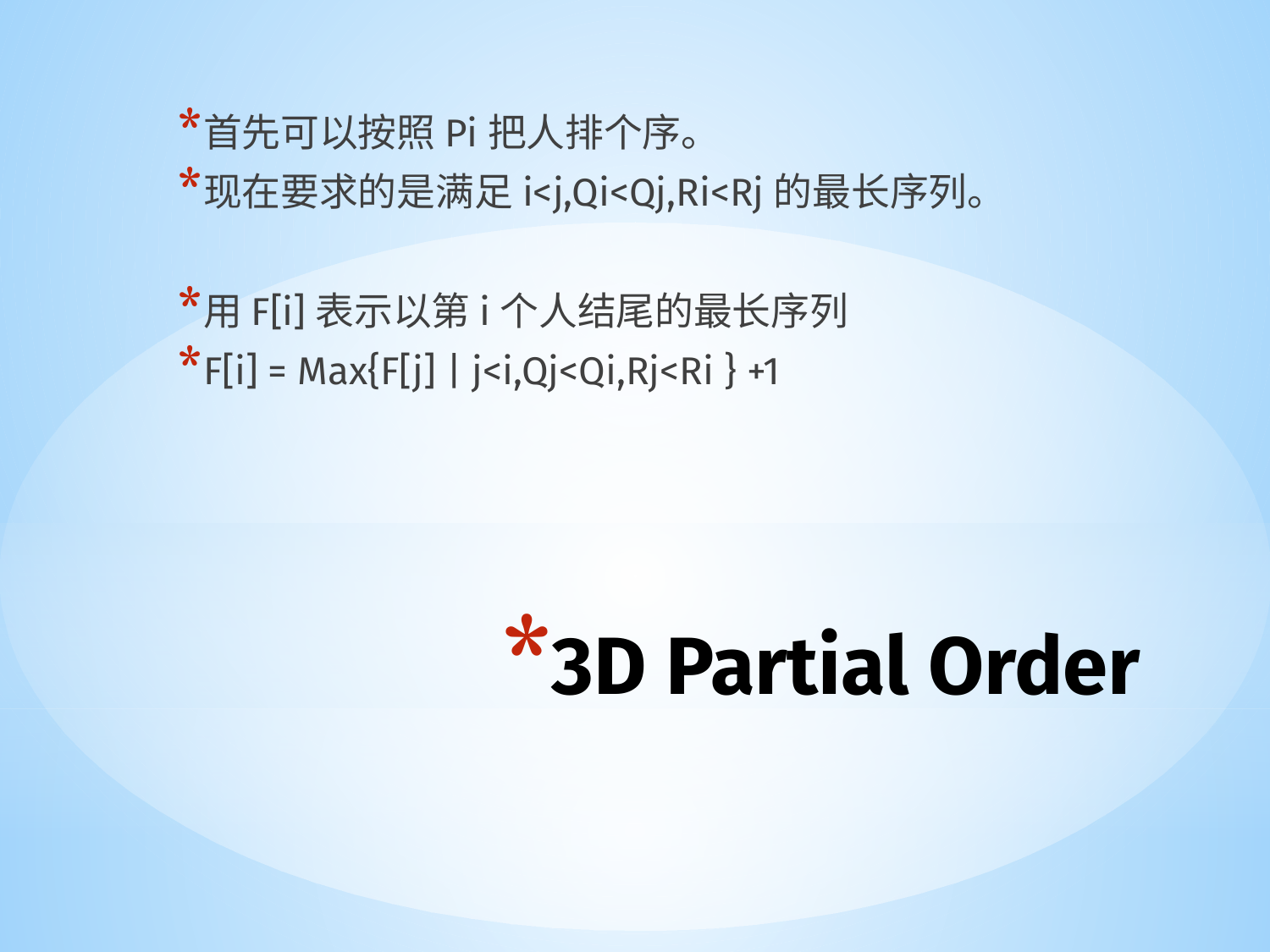

首先可以按照Pi把人排个序。
现在要求的是满足i<j,Qi<Qj,Ri<Rj的最长序列。

用F[i]表示以第i个人结尾的最长序列
F[i] = Max{F[j] | j<i,Qj<Qi,Rj<Ri } +1

# 3D Partial Order